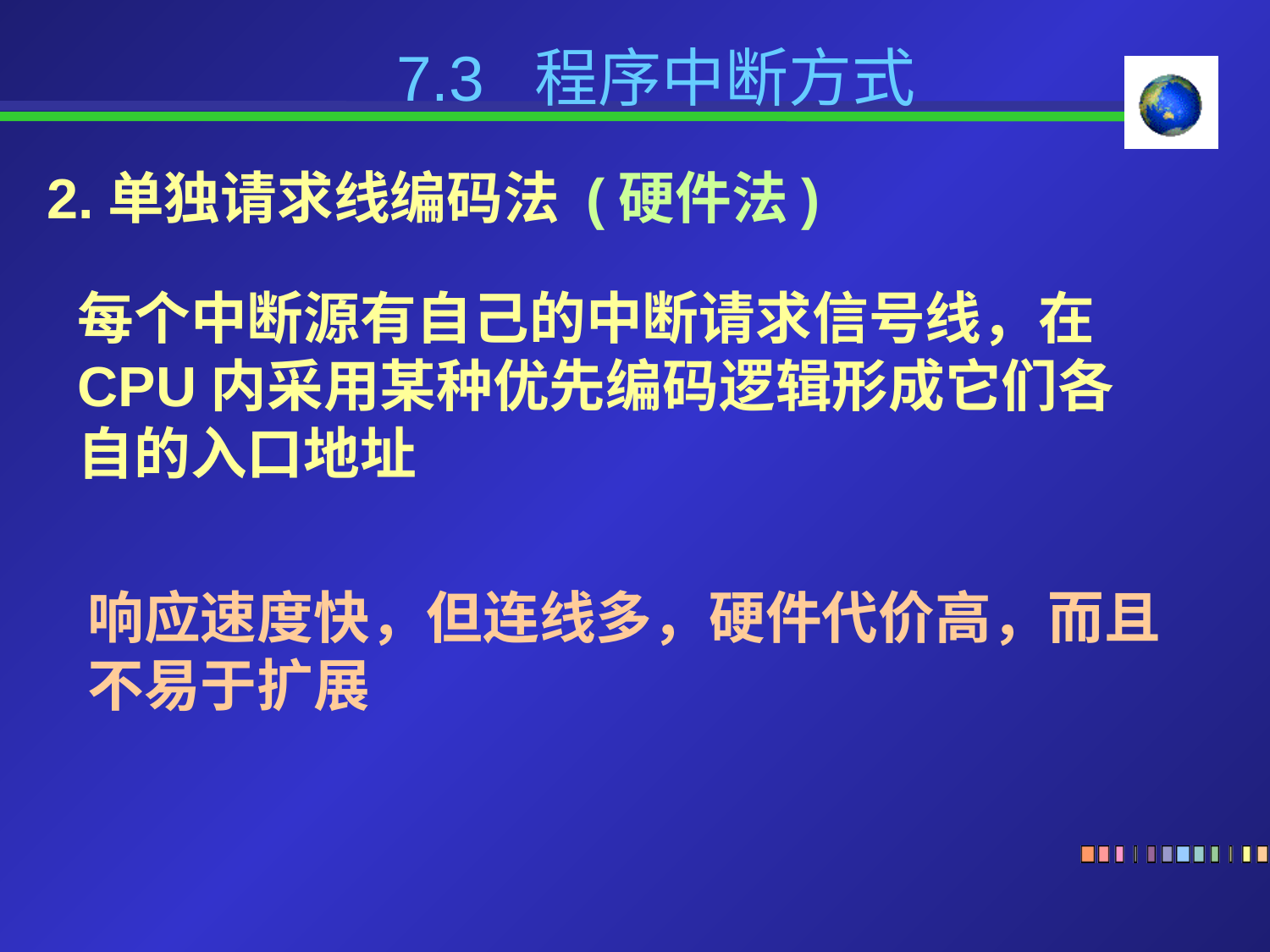

7.3  程序中断方式
2.单独请求线编码法 (硬件法)
每个中断源有自己的中断请求信号线，在CPU内采用某种优先编码逻辑形成它们各自的入口地址
响应速度快，但连线多，硬件代价高，而且不易于扩展
38